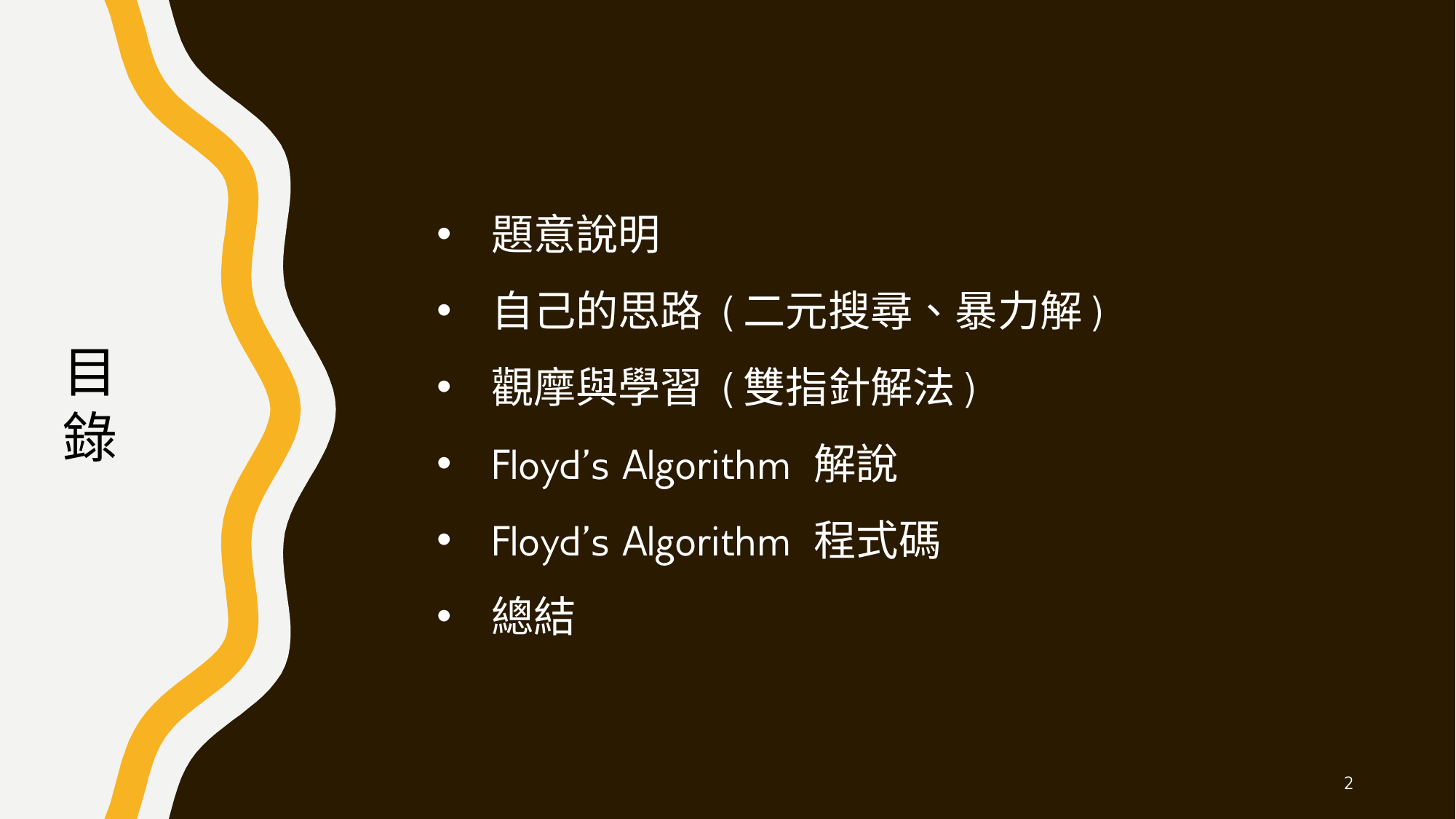

題意說明
自己的思路 (二元搜尋、暴力解)
觀摩與學習 (雙指針解法)
Floyd’s Algorithm 解說
Floyd’s Algorithm 程式碼
總結
目錄
2